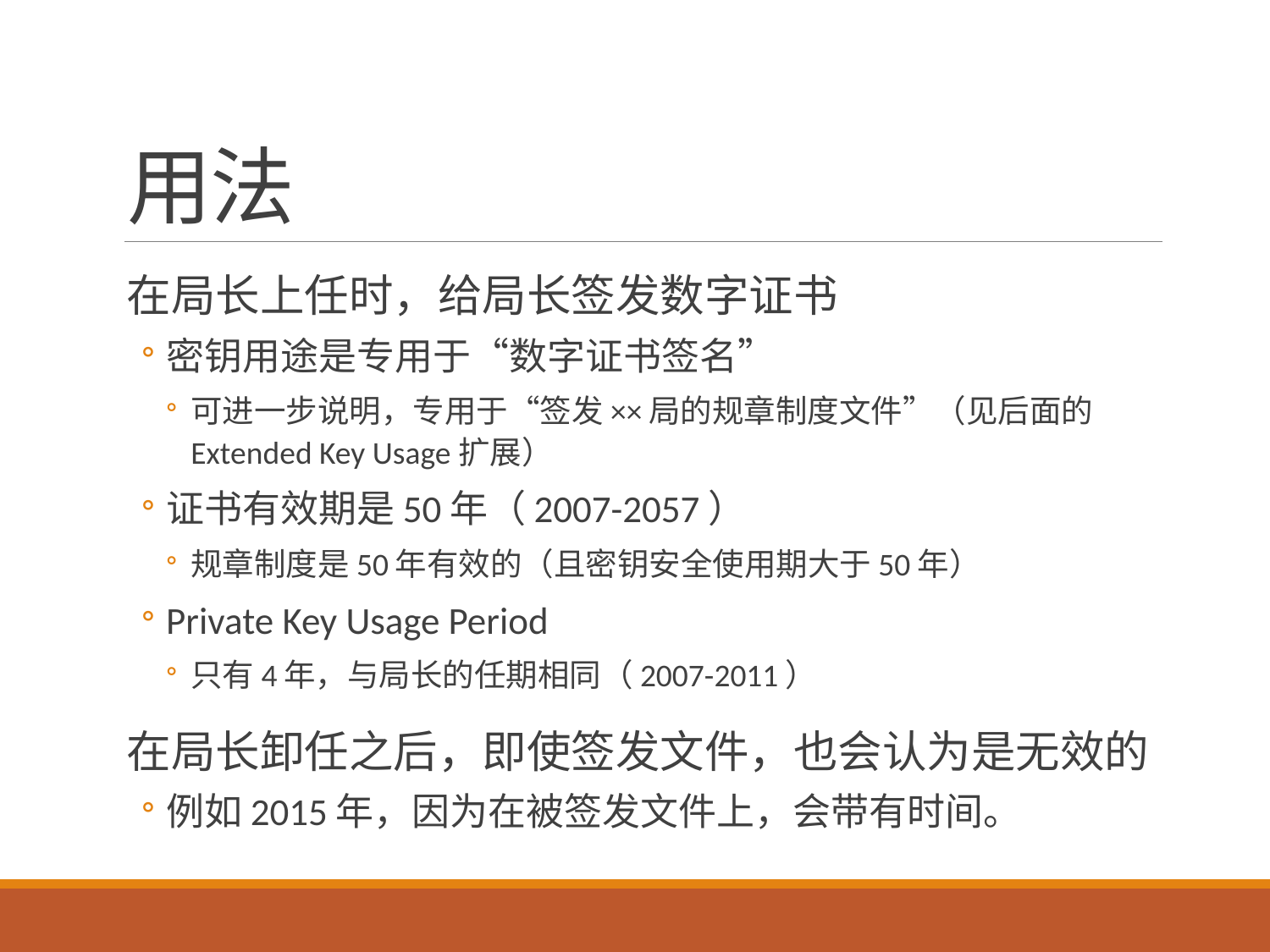

# 用法
在局长上任时，给局长签发数字证书
密钥用途是专用于“数字证书签名”
可进一步说明，专用于“签发××局的规章制度文件”（见后面的Extended Key Usage扩展）
证书有效期是50年（2007-2057）
规章制度是50年有效的（且密钥安全使用期大于50年）
Private Key Usage Period
只有4年，与局长的任期相同（2007-2011）
在局长卸任之后，即使签发文件，也会认为是无效的
例如2015年，因为在被签发文件上，会带有时间。
57